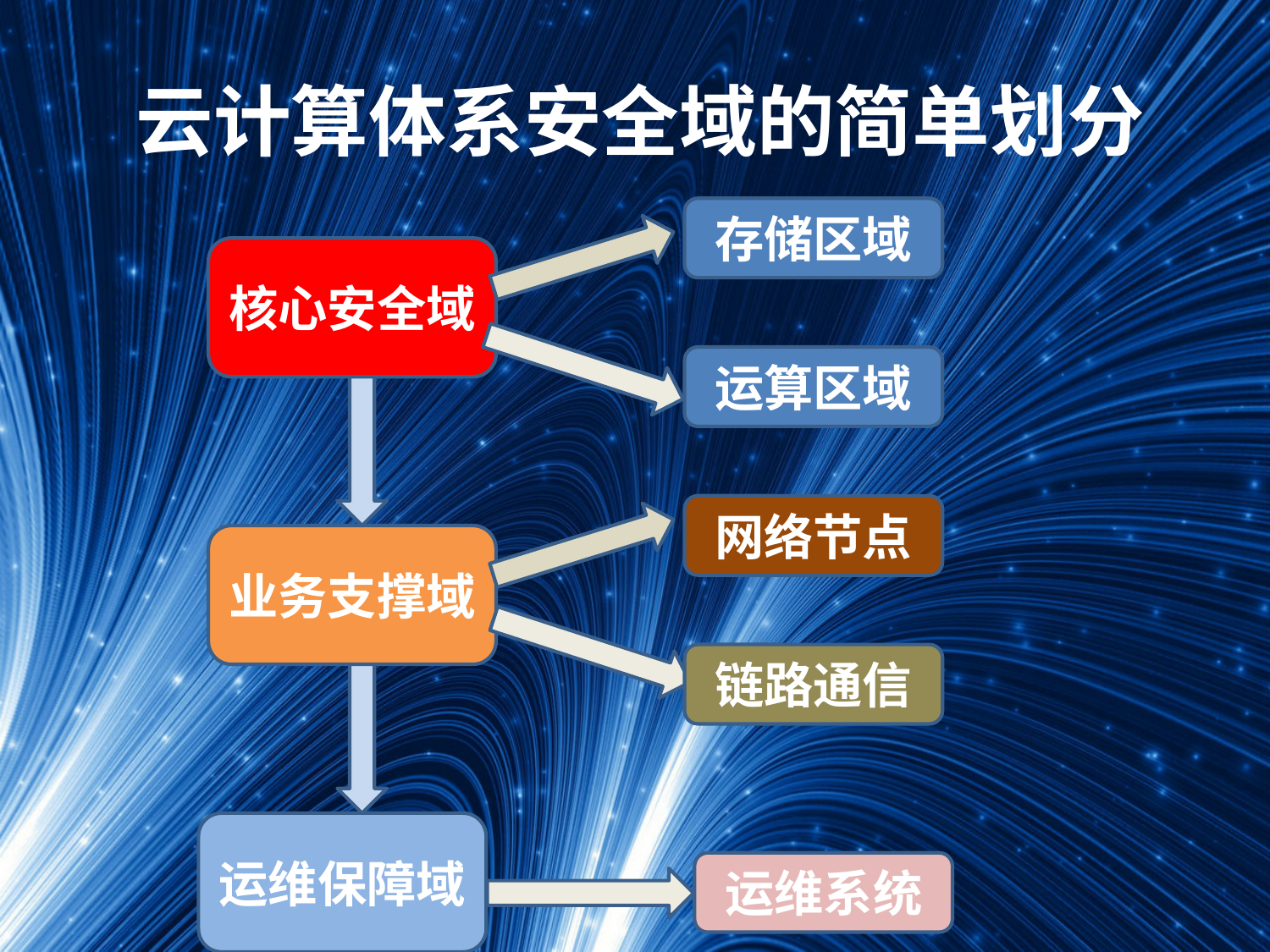

# 云计算体系安全域的简单划分
存储区域

核心安全域

运算区域

网络节点

业务支撑域

链路通信

运维保障域
运维系统